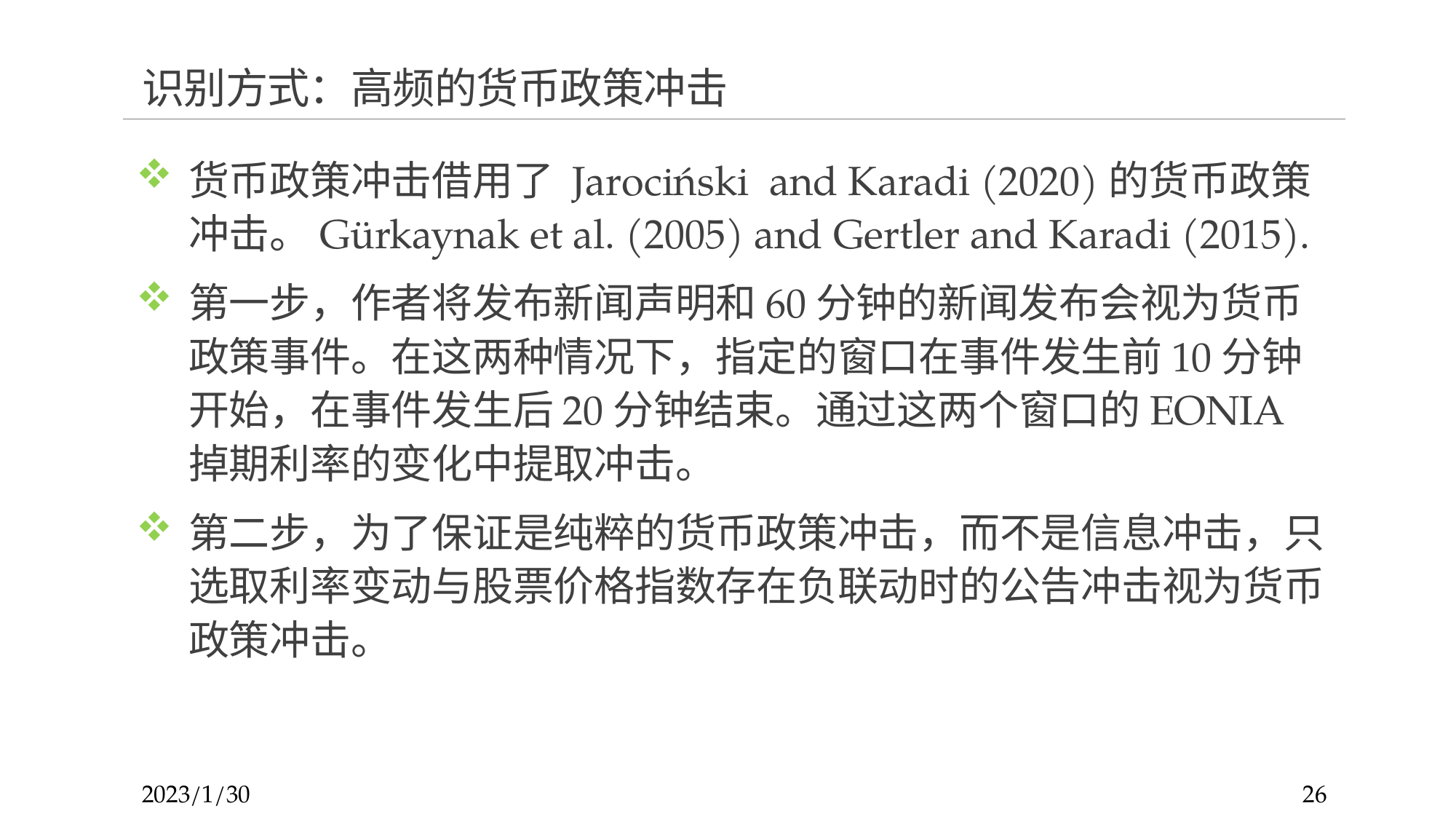

# 识别方式：高频的货币政策冲击
货币政策冲击借用了 Jarociński  and Karadi (2020)的货币政策冲击。Gürkaynak et al. (2005) and Gertler and Karadi (2015).
第一步，作者将发布新闻声明和60分钟的新闻发布会视为货币政策事件。在这两种情况下，指定的窗口在事件发生前10分钟开始，在事件发生后20分钟结束。通过这两个窗口的EONIA掉期利率的变化中提取冲击。
第二步，为了保证是纯粹的货币政策冲击，而不是信息冲击，只选取利率变动与股票价格指数存在负联动时的公告冲击视为货币政策冲击。
2023/1/30
26